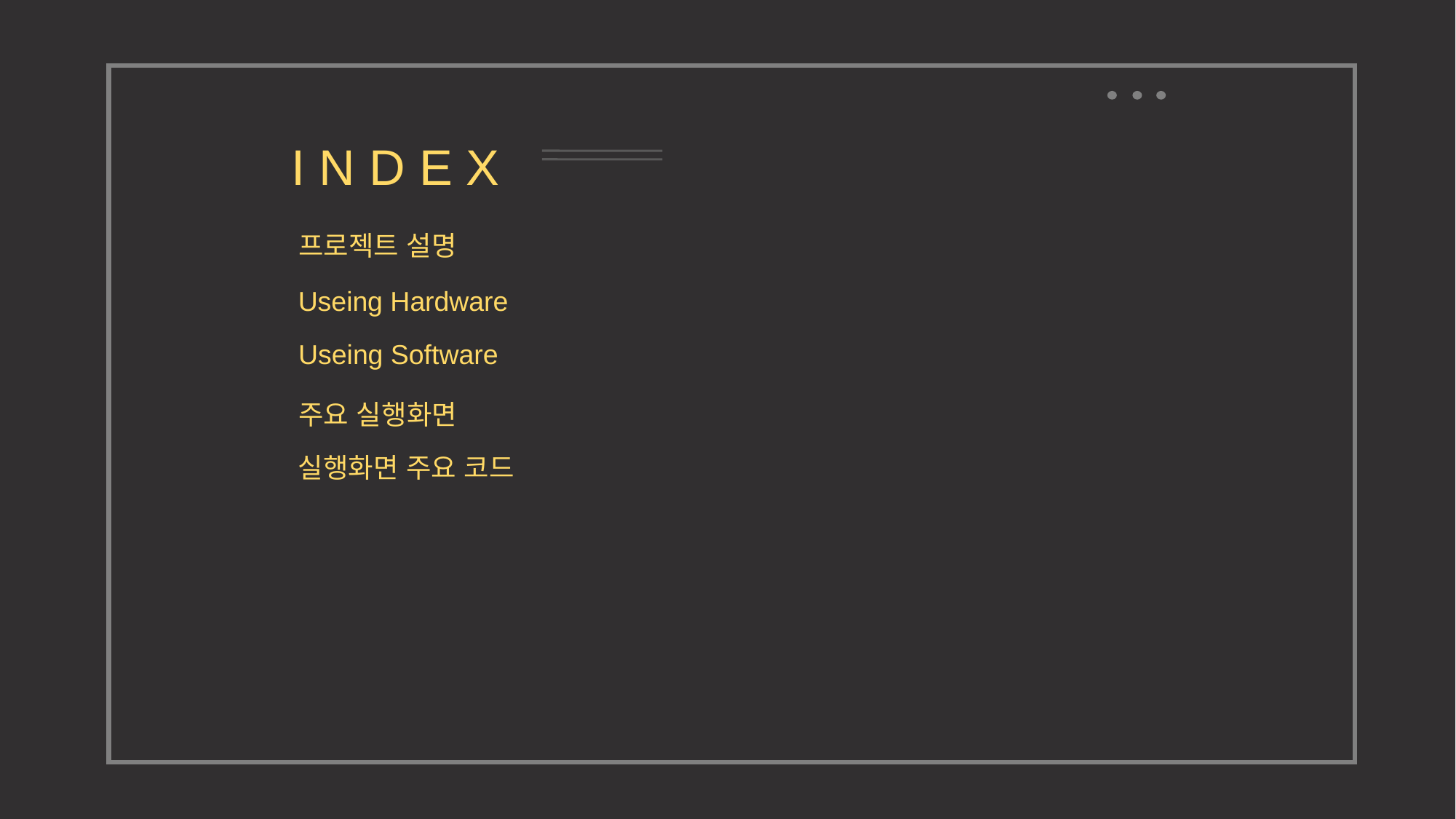

I N D E X
프로젝트 설명
Useing Hardware
Useing Software
주요 실행화면
실행화면 주요 코드